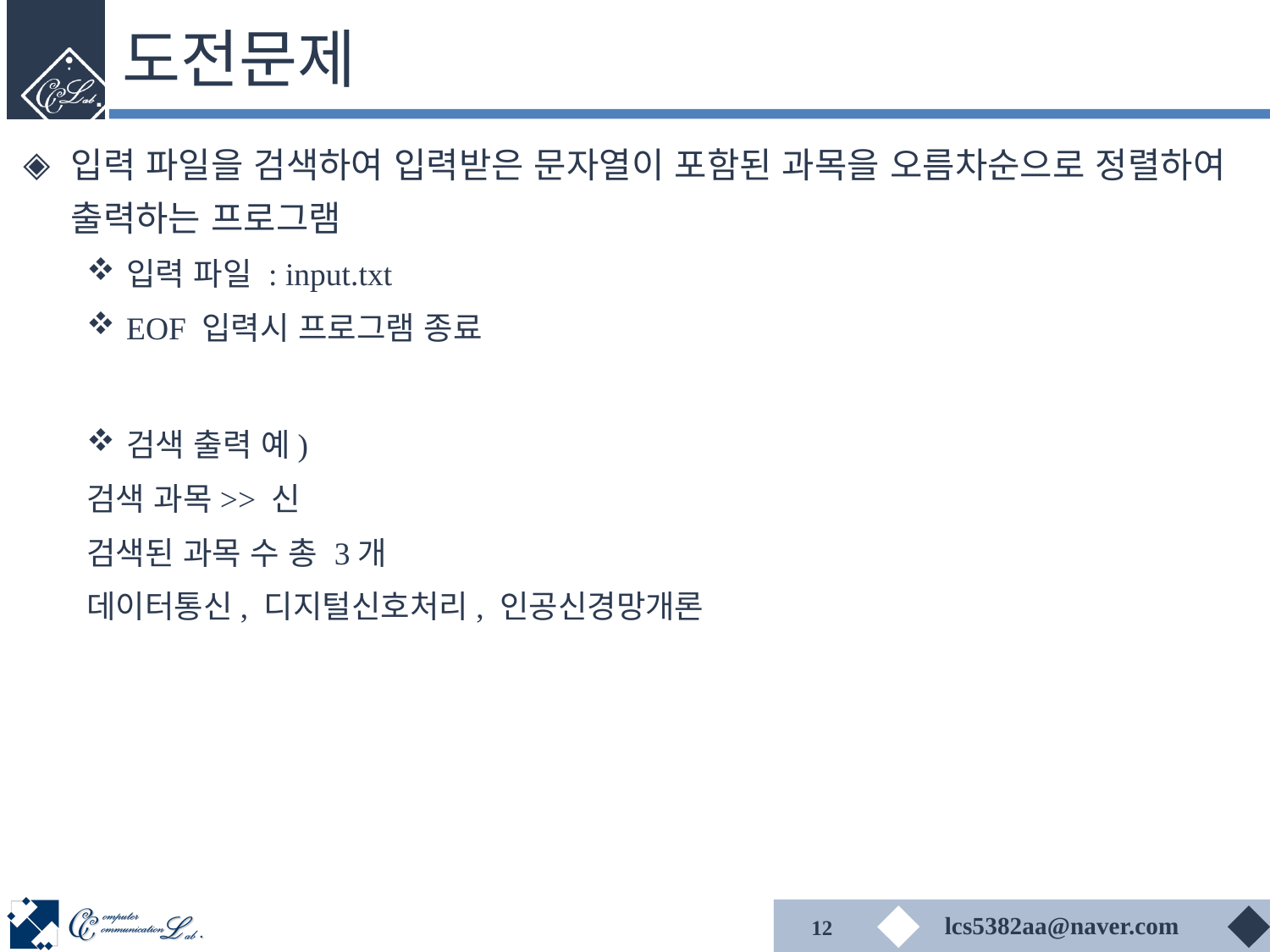

# 도전문제
입력 파일을 검색하여 입력받은 문자열이 포함된 과목을 오름차순으로 정렬하여 출력하는 프로그램
입력 파일 : input.txt
EOF 입력시 프로그램 종료

검색 출력 예)
검색 과목>> 신
검색된 과목 수 총 3개
데이터통신, 디지털신호처리, 인공신경망개론